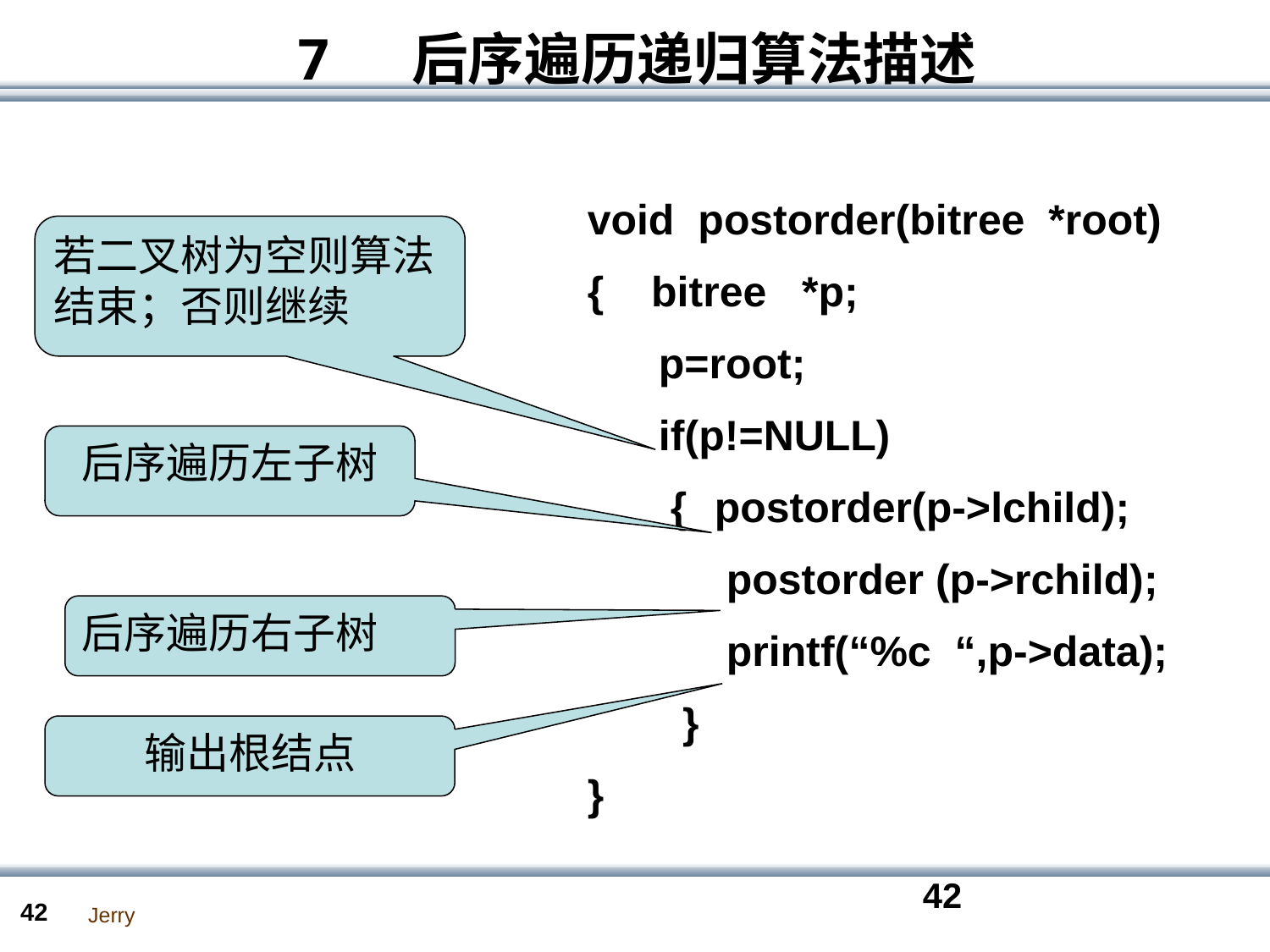

# 7  后序遍历递归算法描述
void  postorder(bitree  *root)
{    bitree   *p;
      p=root;
      if(p!=NULL)
       {	postorder(p->lchild);
 	 postorder (p->rchild);
	 printf(“%c  “,p->data);
        }
}
若二叉树为空则算法结束；否则继续
后序遍历左子树
后序遍历右子树
输出根结点
42